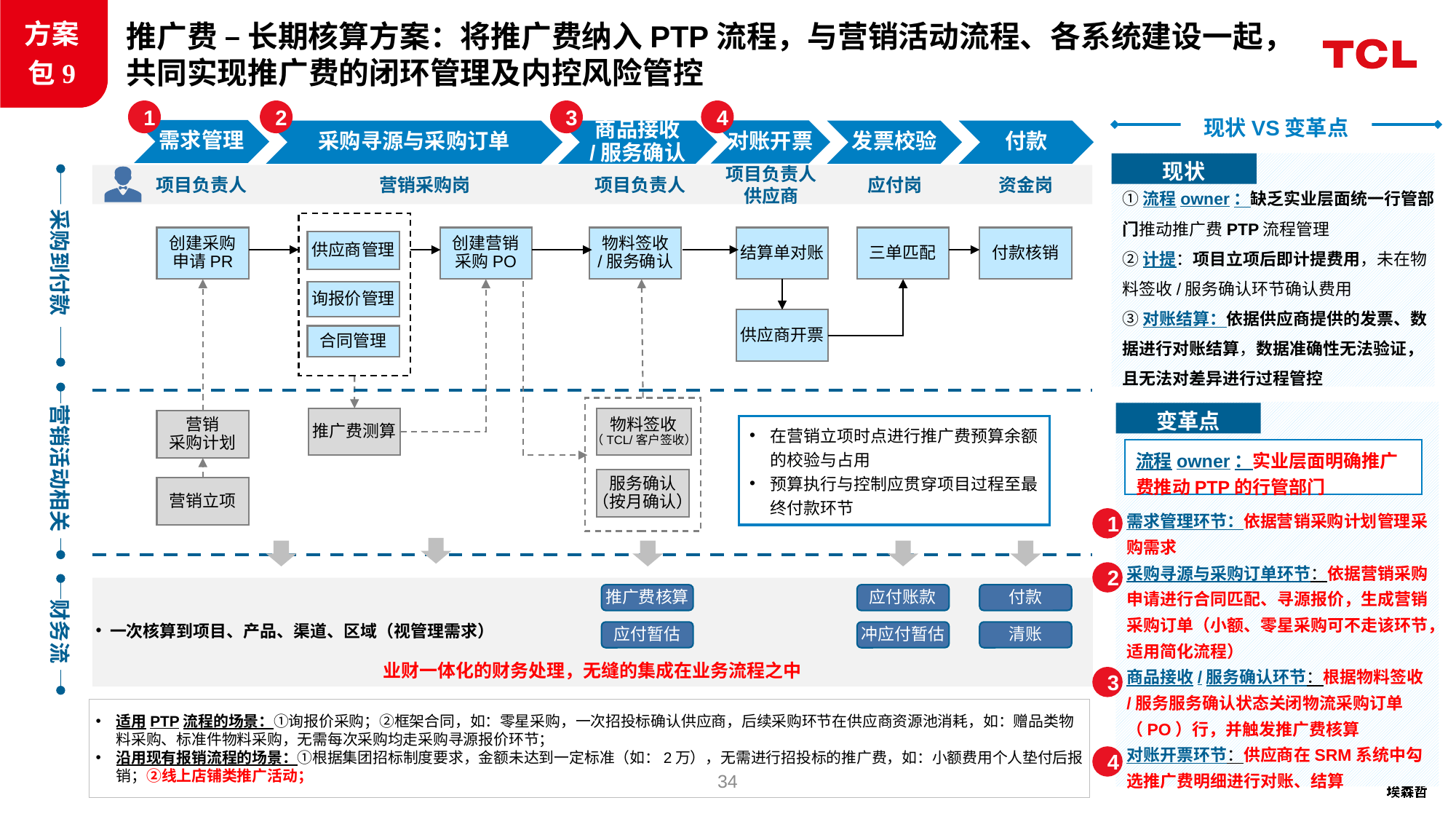

CBG电商：
①线上店铺（95%）-如：京东，先充值，在店铺后台，固定投向；
无需进行寻源报价、无需签合同；
对账、开票在对方系统，目前走报销系统；
②服务类采购，如短视频：OA立项->确定供应商->季度结算，聚采系统
内容：一年一次招投标，年框合同，确认费用总包
③零星小额报销
方案包9
# 推广费 – 长期核算方案：将推广费纳入PTP流程，与营销活动流程、各系统建设一起，共同实现推广费的闭环管理及内控风险管控
现状VS变革点
1
2
3
4
需求管理
对账开票
采购寻源与采购订单
商品接收
/服务确认
发票校验
付款

①流程owner：缺乏实业层面统一行管部门推动推广费PTP流程管理
②计提：项目立项后即计提费用，未在物料签收/服务确认环节确认费用
③对账结算：依据供应商提供的发票、数据进行对账结算，数据准确性无法验证，且无法对差异进行过程管控
现状

项目负责人
营销采购岗
项目负责人
项目负责人供应商
应付岗
资金岗
采购到付款

供应商管理
询报价管理
合同管理
创建采购
申请PR
创建营销
采购PO
物料签收
/服务确认
结算单对账
三单匹配
付款核销
供应商开票
营销活动相关

需求管理环节：依据营销采购计划管理采购需求
采购寻源与采购订单环节：依据营销采购申请进行合同匹配、寻源报价，生成营销采购订单（小额、零星采购可不走该环节，适用简化流程）
商品接收/服务确认环节：根据物料签收/服务服务确认状态关闭物流采购订单（PO）行，并触发推广费核算
对账开票环节：供应商在SRM系统中勾选推广费明细进行对账、结算
变革点
推广费测算
物料签收
（TCL/客户签收）
营销
采购计划
在营销立项时点进行推广费预算余额的校验与占用
预算执行与控制应贯穿项目过程至最终付款环节
流程owner：实业层面明确推广费推动PTP的行管部门
服务确认
（按月确认）
营销立项
1

2
业财一体化的财务处理，无缝的集成在业务流程之中
财务流
推广费核算
应付账款
付款
一次核算到项目、产品、渠道、区域（视管理需求）
应付暂估
冲应付暂估
清账
3
适用PTP流程的场景：①询报价采购；②框架合同，如：零星采购，一次招投标确认供应商，后续采购环节在供应商资源池消耗，如：赠品类物料采购、标准件物料采购，无需每次采购均走采购寻源报价环节；
沿用现有报销流程的场景：①根据集团招标制度要求，金额未达到一定标准（如：2万），无需进行招投标的推广费，如：小额费用个人垫付后报销；②线上店铺类推广活动；
4
34